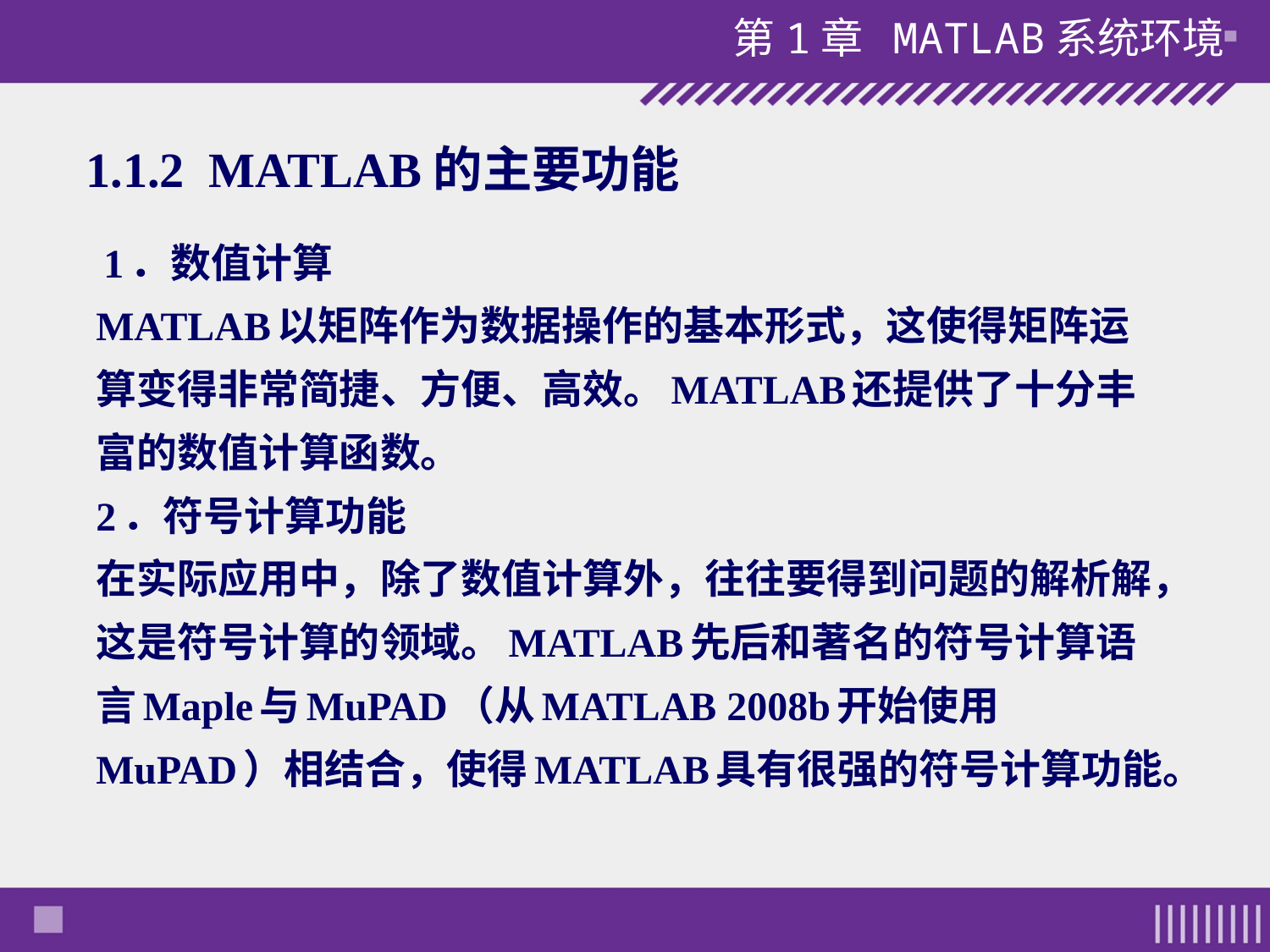

1.1.2  MATLAB的主要功能
 1．数值计算
MATLAB以矩阵作为数据操作的基本形式，这使得矩阵运算变得非常简捷、方便、高效。MATLAB还提供了十分丰富的数值计算函数。
2．符号计算功能
在实际应用中，除了数值计算外，往往要得到问题的解析解，这是符号计算的领域。MATLAB先后和著名的符号计算语言Maple与MuPAD（从MATLAB 2008b开始使用MuPAD）相结合，使得MATLAB具有很强的符号计算功能。